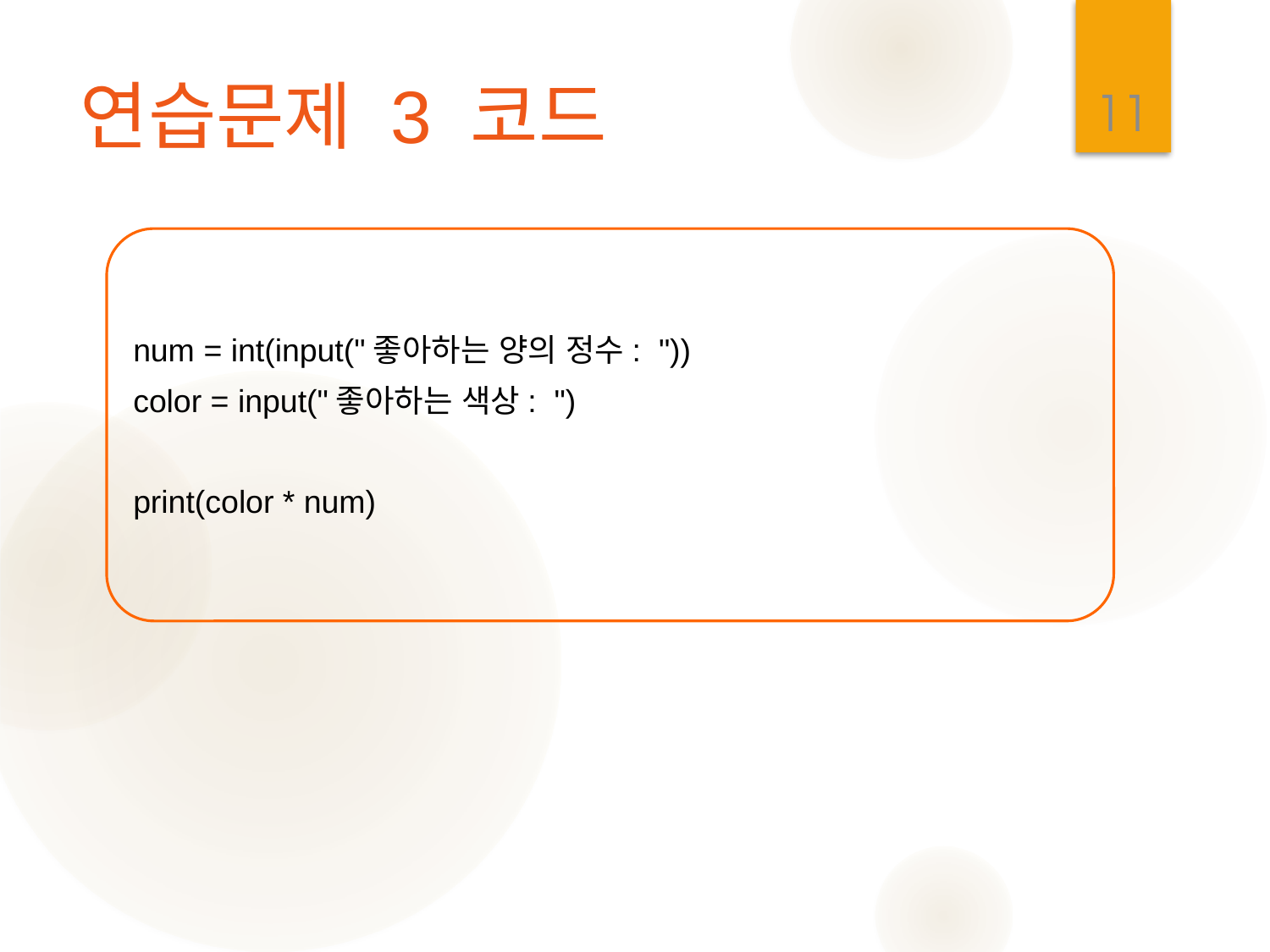

11
# 연습문제 3 코드
num = int(input("좋아하는 양의 정수:  "))
color = input("좋아하는 색상:  ")

print(color * num)